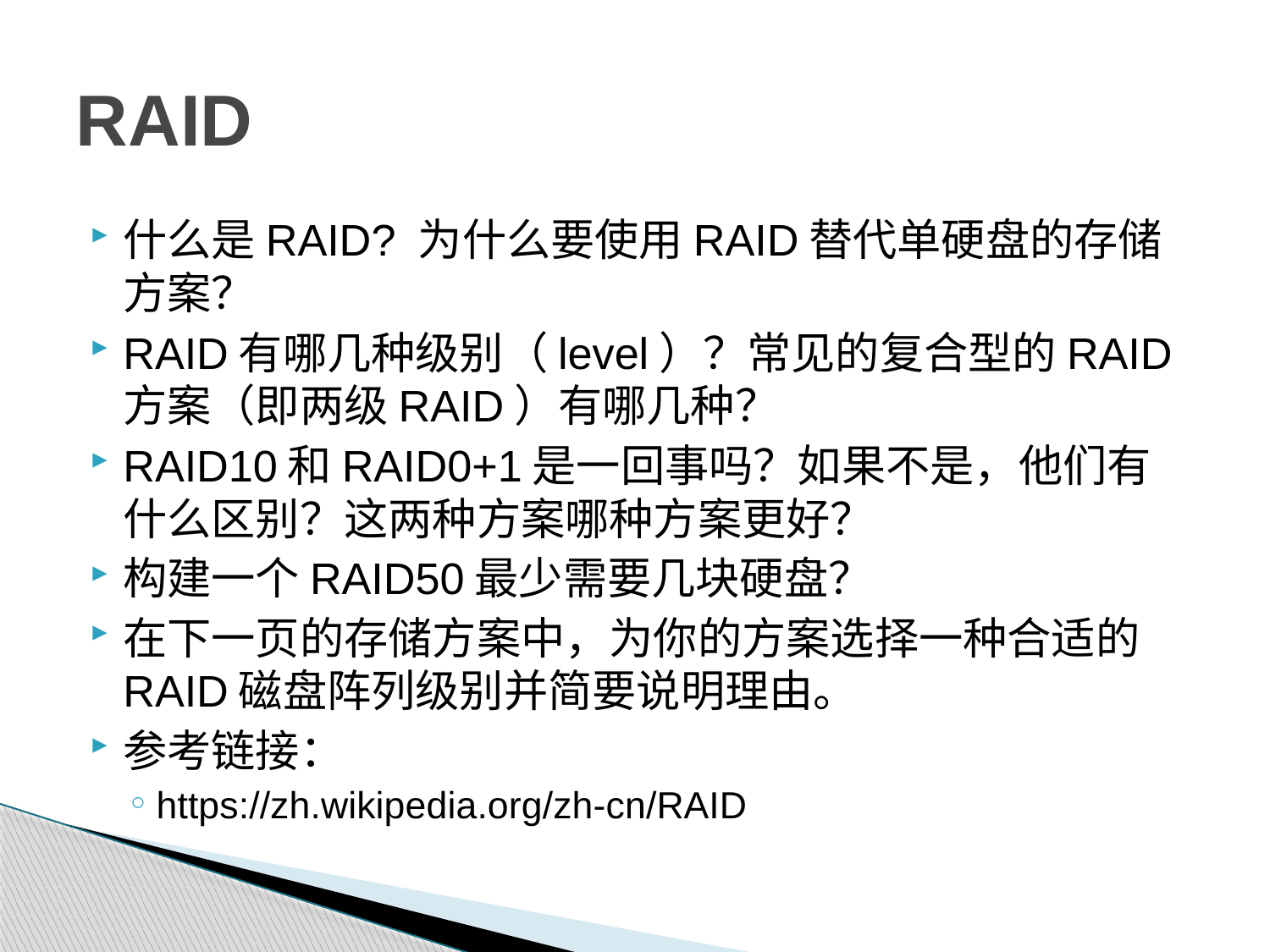

# RAID
什么是RAID? 为什么要使用RAID替代单硬盘的存储方案？
RAID有哪几种级别（level）？常见的复合型的RAID方案（即两级RAID）有哪几种？
RAID10和RAID0+1是一回事吗？如果不是，他们有什么区别？这两种方案哪种方案更好？
构建一个RAID50最少需要几块硬盘？
在下一页的存储方案中，为你的方案选择一种合适的RAID磁盘阵列级别并简要说明理由。
参考链接：
https://zh.wikipedia.org/zh-cn/RAID